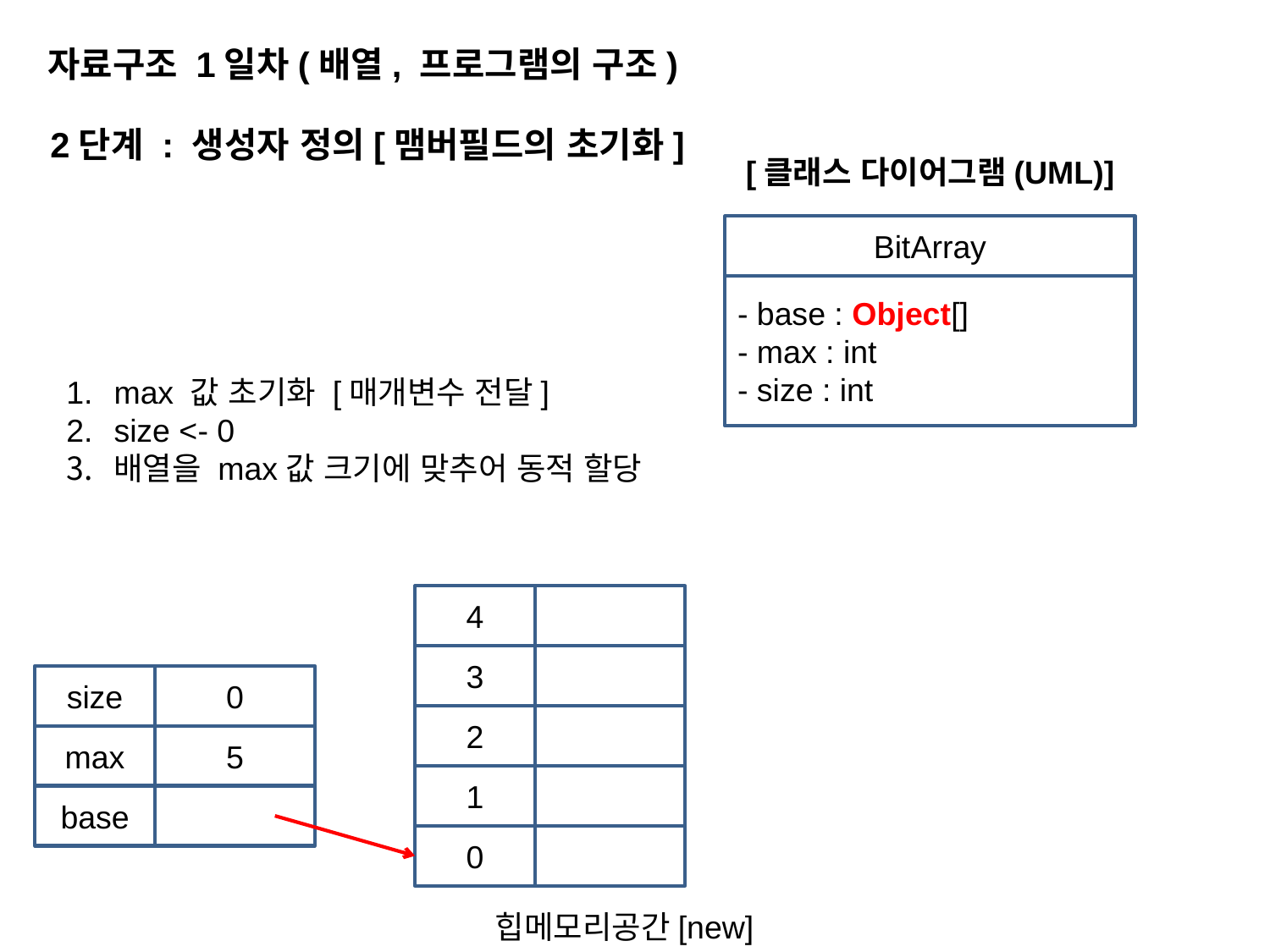

자료구조 1일차(배열, 프로그램의 구조)
2단계 : 생성자 정의[맴버필드의 초기화]
[클래스 다이어그램(UML)]
BitArray
- base : Object[]
- max : int
- size : int
max 값 초기화 [매개변수 전달]
size <- 0
배열을 max값 크기에 맞추어 동적 할당
4

3

size
0
2

max
5
1

base

0

힙메모리공간[new]